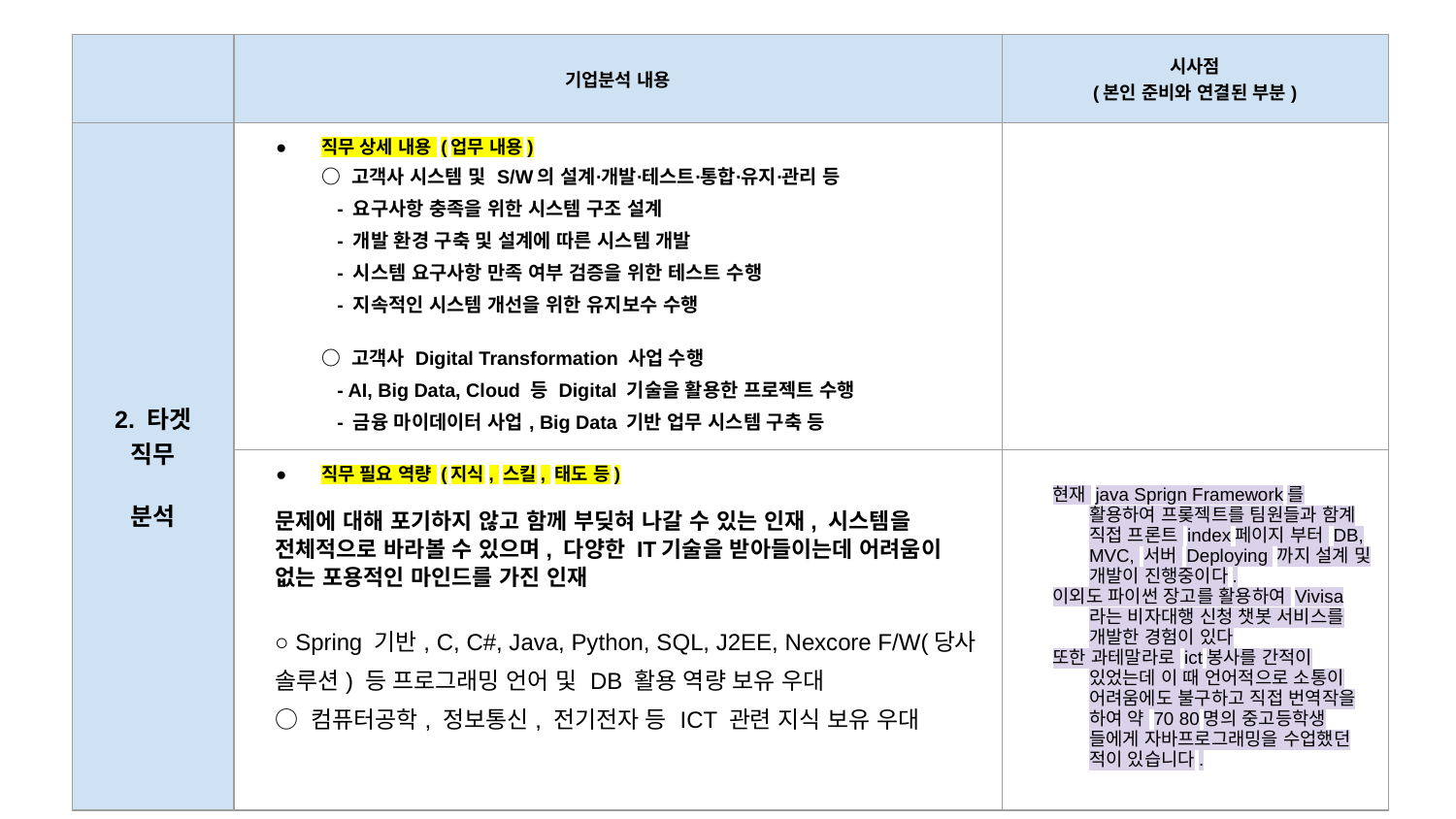

|  | 기업분석 내용 | 시사점 (본인 준비와 연결된 부분) |
| --- | --- | --- |
| 2. 타겟 직무 분석 | 직무 상세 내용 (업무 내용) ○ 고객사 시스템 및 S/W의 설계∙개발∙테스트∙통합∙유지∙관리 등 - 요구사항 충족을 위한 시스템 구조 설계 - 개발 환경 구축 및 설계에 따른 시스템 개발 - 시스템 요구사항 만족 여부 검증을 위한 테스트 수행 - 지속적인 시스템 개선을 위한 유지보수 수행 ○ 고객사 Digital Transformation 사업 수행 - AI, Big Data, Cloud 등 Digital 기술을 활용한 프로젝트 수행 - 금융 마이데이터 사업, Big Data 기반 업무 시스템 구축 등 |  |
|  | 직무 필요 역량 (지식, 스킬, 태도 등) 문제에 대해 포기하지 않고 함께 부딪혀 나갈 수 있는 인재, 시스템을 전체적으로 바라볼 수 있으며, 다양한 IT기술을 받아들이는데 어려움이 없는 포용적인 마인드를 가진 인재 ○ Spring 기반, C, C#, Java, Python, SQL, J2EE, Nexcore F/W(당사 솔루션) 등 프로그래밍 언어 및 DB 활용 역량 보유 우대 ○ 컴퓨터공학, 정보통신, 전기전자 등 ICT 관련 지식 보유 우대 | 현재 java Sprign Framework를 활용하여 프롲젝트를 팀원들과 함계 직접 프론트 index페이지 부터 DB, MVC, 서버 Deploying 까지 설계 및 개발이 진행중이다. 이외도 파이썬 장고를 활용하여 Vivisa라는 비자대행 신청 챗봇 서비스를 개발한 경험이 있다 또한 과테말라로 ict봉사를 간적이 있었는데 이 때 언어적으로 소통이 어려움에도 불구하고 직접 번역작을 하여 약 70 80명의 중고등학생 들에게 자바프로그래밍을 수업했던 적이 있습니다. |